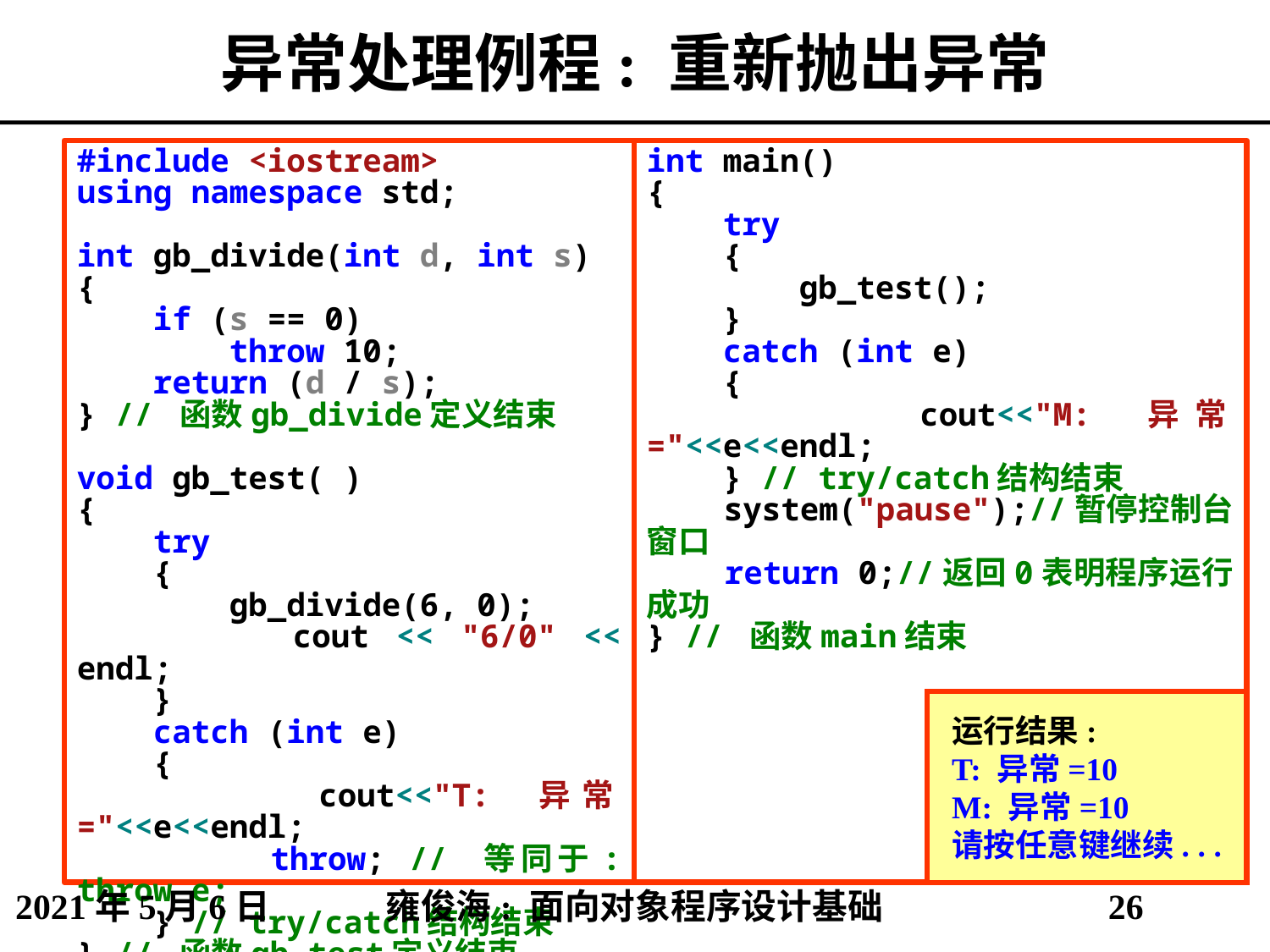

# 异常处理例程: 重新抛出异常

#include <iostream>
using namespace std;

int gb_divide(int d, int s)
{
    if (s == 0)
        throw 10;
    return (d / s);
} // 函数gb_divide定义结束

void gb_test( )
{
    try
    {
        gb_divide(6, 0);
        cout << "6/0" << endl;
    }
    catch (int e)
    {
        cout<<"T: 异常="<<e<<endl;
        throw; // 等同于: throw e;
    } // try/catch结构结束
} // 函数gb_test定义结束
int main()
{
    try
    {
        gb_test();
    }
    catch (int e)
    {
        cout<<"M: 异常="<<e<<endl;
    } // try/catch结构结束
    system("pause");//暂停控制台窗口
    return 0;//返回0表明程序运行成功
} // 函数main结束
运行结果:
T: 异常=10
M: 异常=10
请按任意键继续. . .
2021年5月6日
雍俊海: 面向对象程序设计基础
26